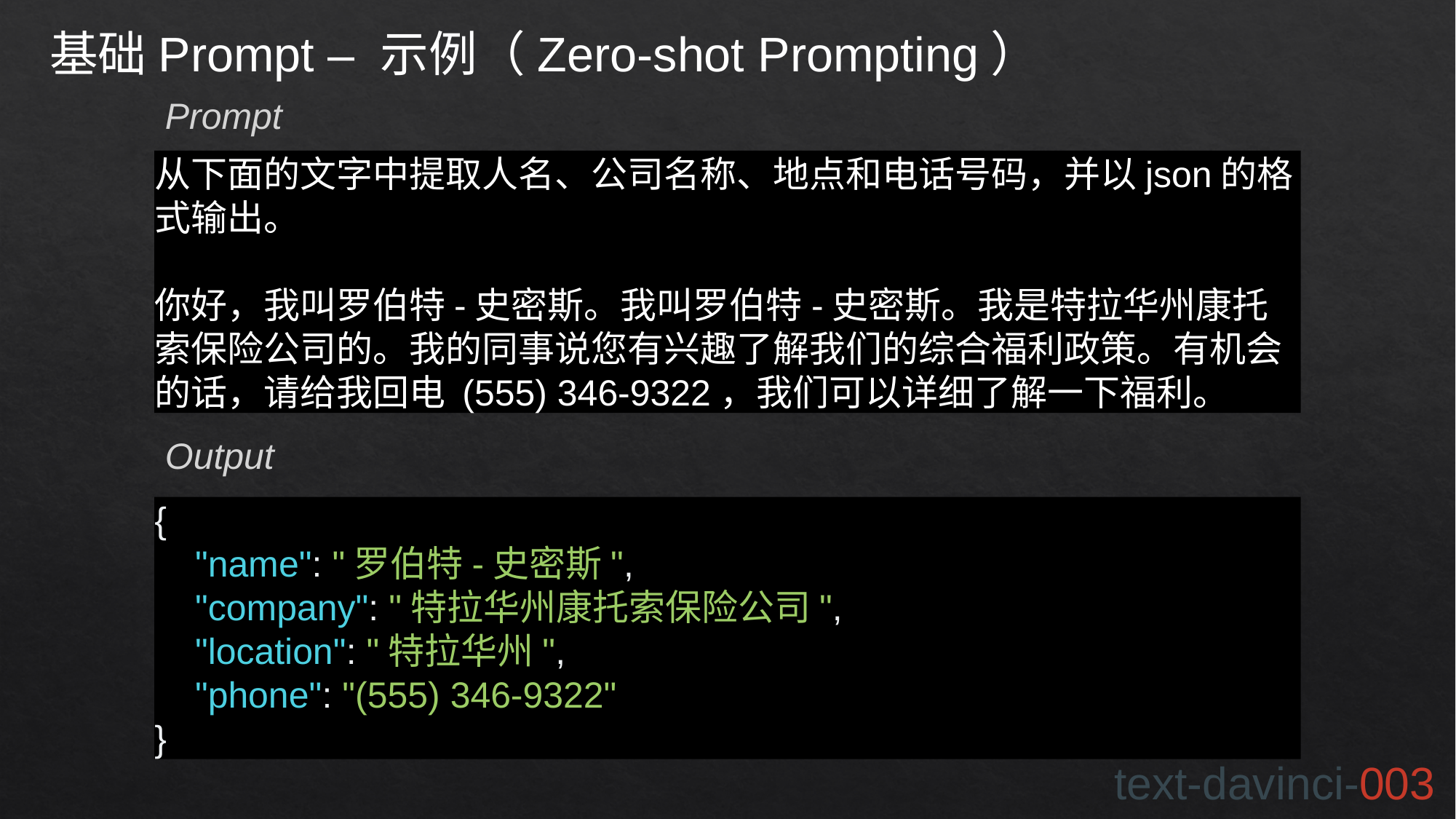

基础Prompt – 示例（Zero-shot Prompting）
Prompt
从下面的文字中提取人名、公司名称、地点和电话号码，并以json的格式输出。

你好，我叫罗伯特-史密斯。我叫罗伯特-史密斯。我是特拉华州康托索保险公司的。我的同事说您有兴趣了解我们的综合福利政策。有机会的话，请给我回电 (555) 346-9322，我们可以详细了解一下福利。
Output
{
    "name": "罗伯特-史密斯",
    "company": "特拉华州康托索保险公司",
    "location": "特拉华州",
    "phone": "(555) 346-9322"
}
text-davinci-003